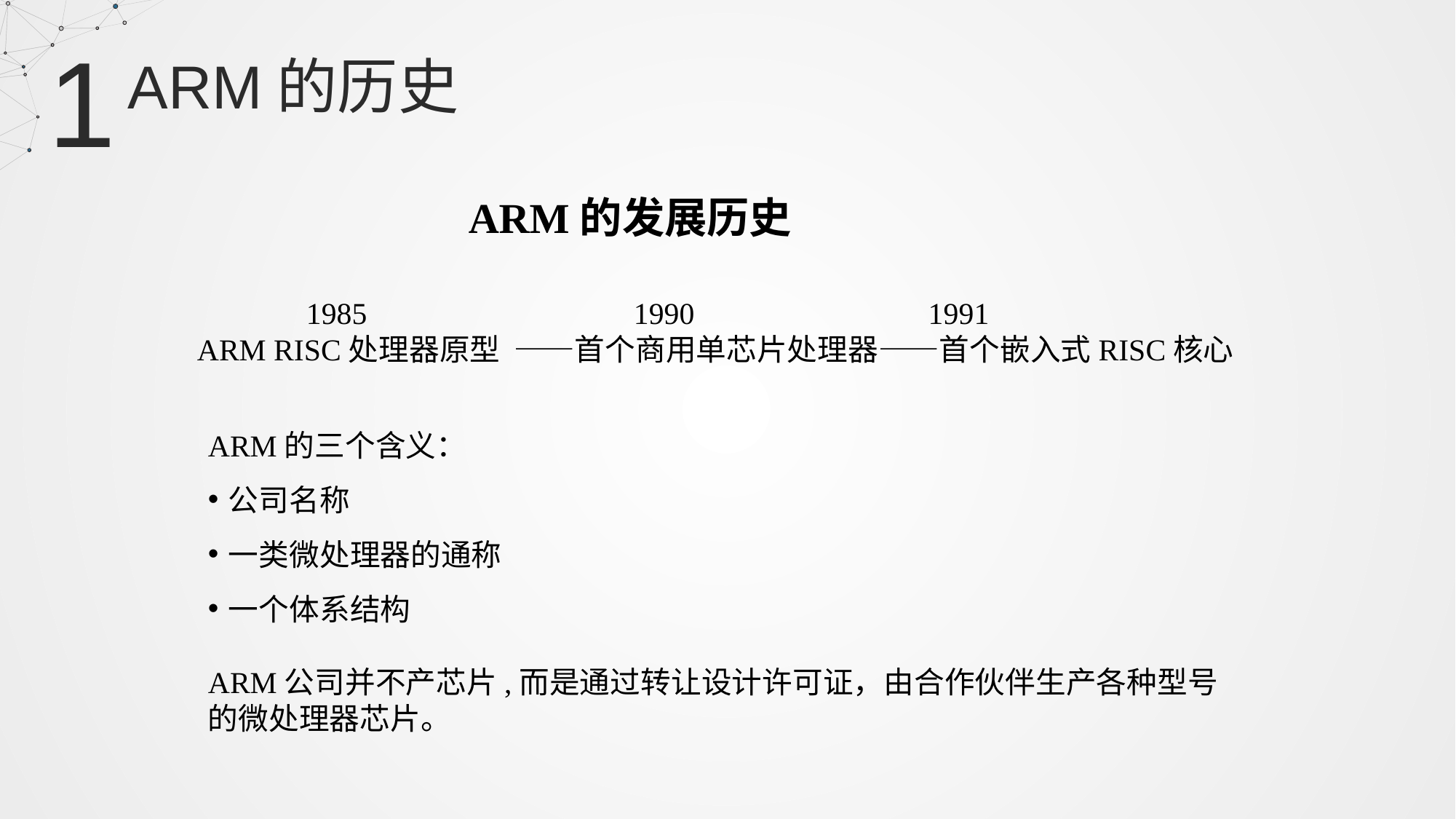

1
ARM的历史
     ARM的发展历史
	1985			1990		          1991
ARM RISC处理器原型  ——首个商用单芯片处理器——首个嵌入式RISC核心
ARM的三个含义：
公司名称
一类微处理器的通称
一个体系结构

ARM公司并不产芯片,而是通过转让设计许可证，由合作伙伴生产各种型号的微处理器芯片。